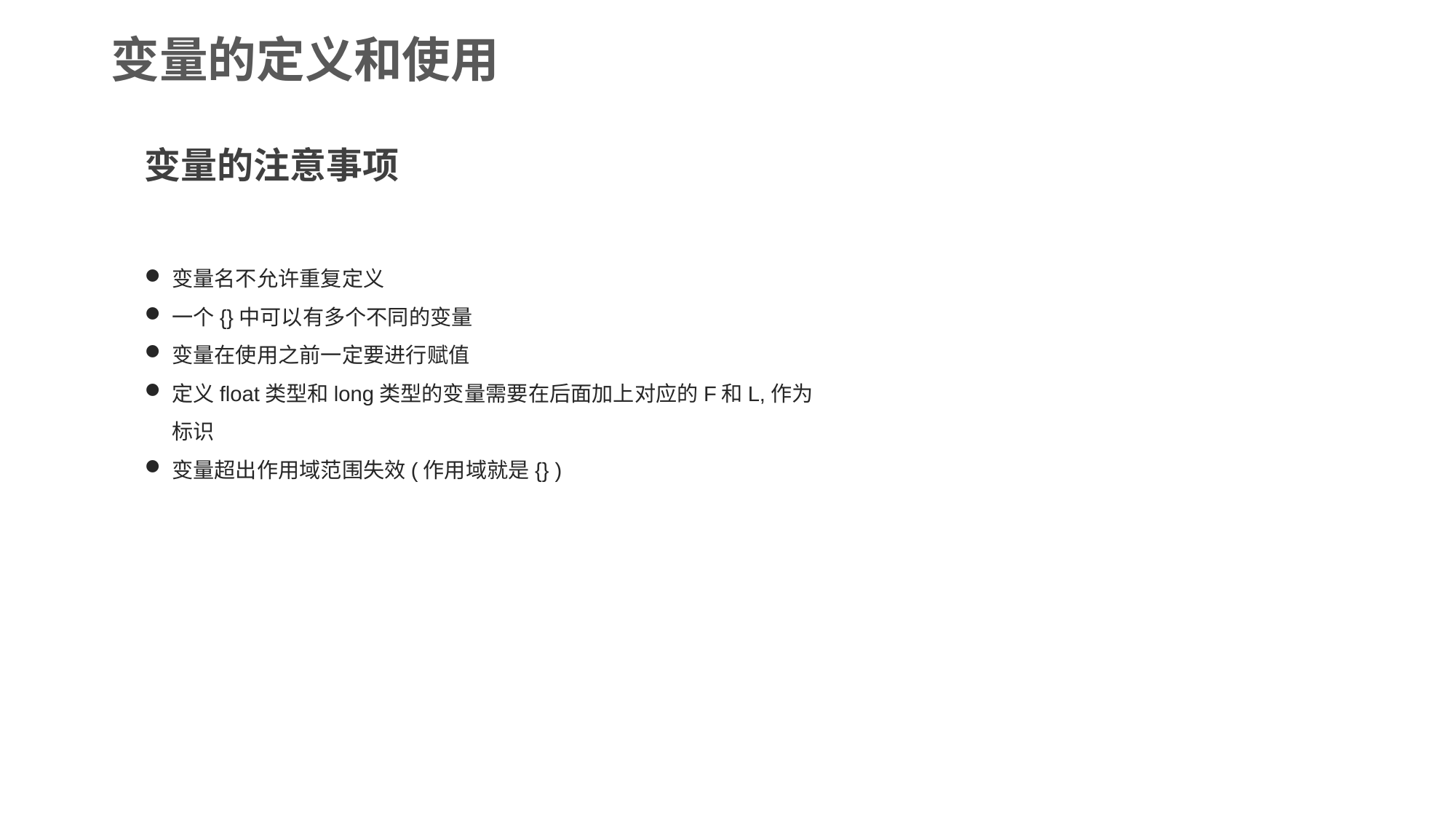

变量的定义和使用
变量的注意事项
变量名不允许重复定义
一个{}中可以有多个不同的变量
变量在使用之前一定要进行赋值
定义float类型和long类型的变量需要在后面加上对应的F和L,作为标识
变量超出作用域范围失效(作用域就是{} )